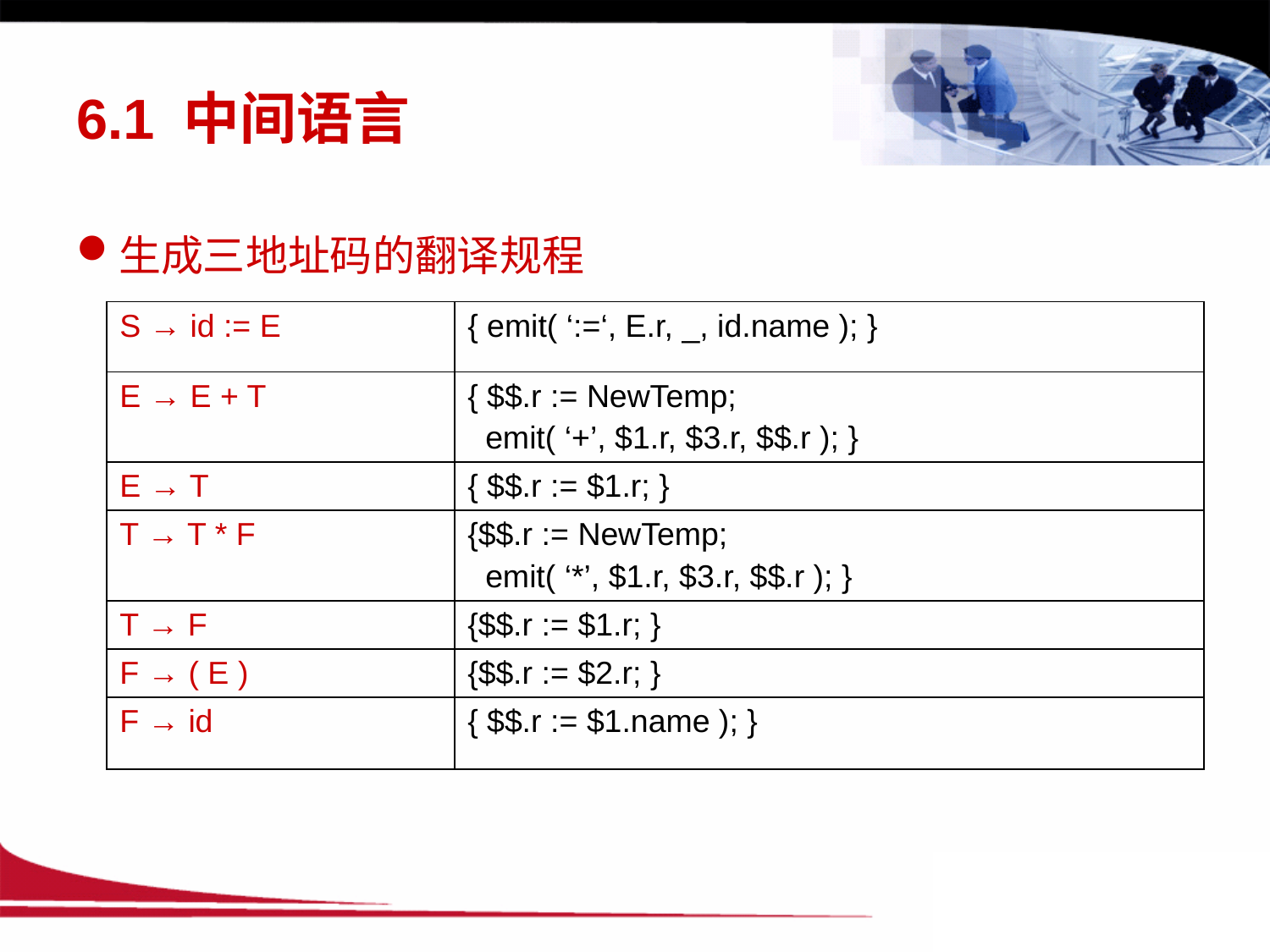

# 6.1 中间语言
生成三地址码的翻译规程
| S → id := E | { emit( ‘:=‘, E.r, \_, id.name ); } |
| --- | --- |
| E → E + T | { $$.r := NewTemp; emit( ‘+’, $1.r, $3.r, $$.r ); } |
| E → T | { $$.r := $1.r; } |
| T → T \* F | {$$.r := NewTemp; emit( ‘\*’, $1.r, $3.r, $$.r ); } |
| T → F | {$$.r := $1.r; } |
| F → ( E ) | {$$.r := $2.r; } |
| F → id | { $$.r := $1.name ); } |